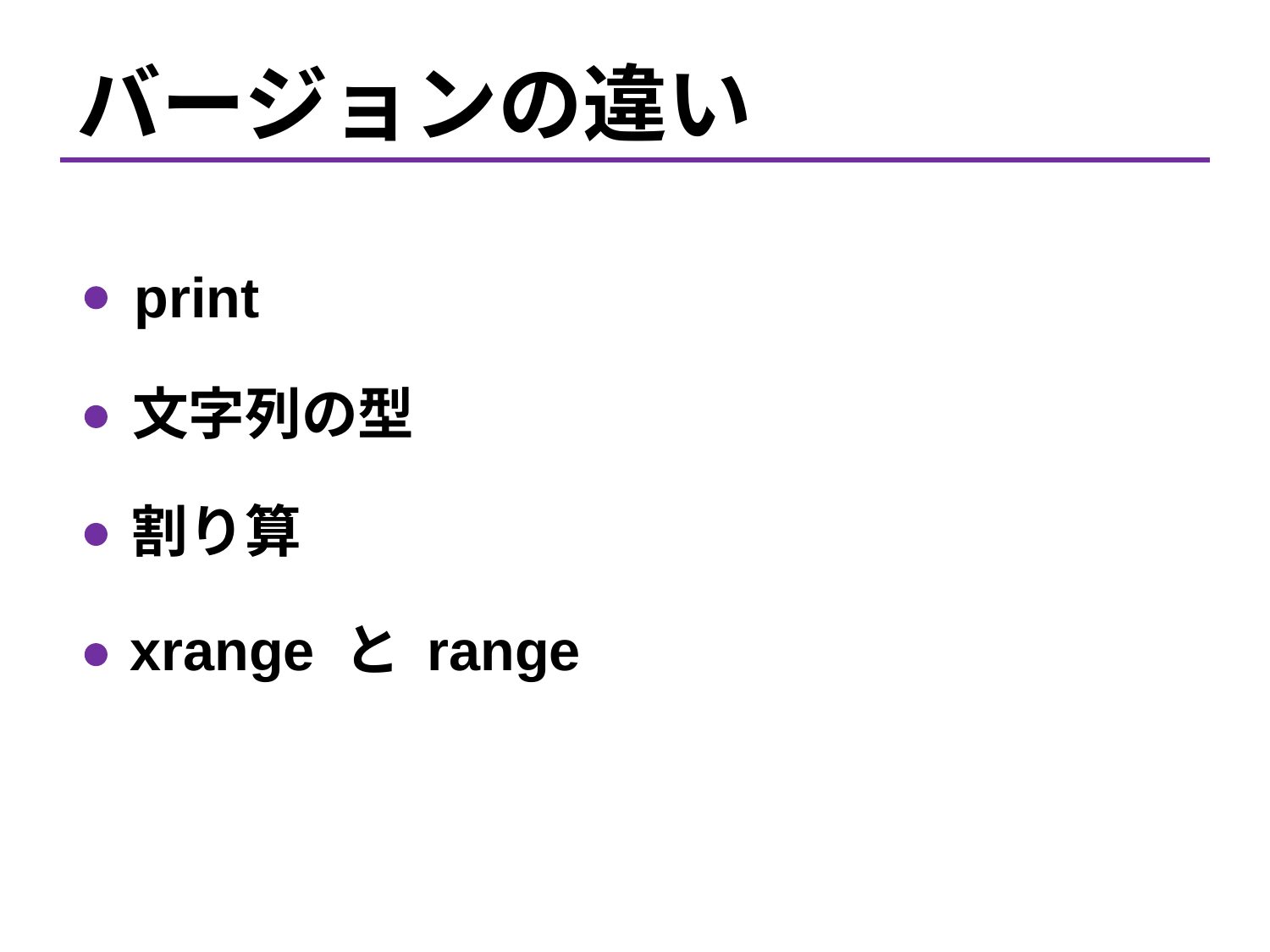

バージョンの違い
print

文字列の型

割り算

xrange と range